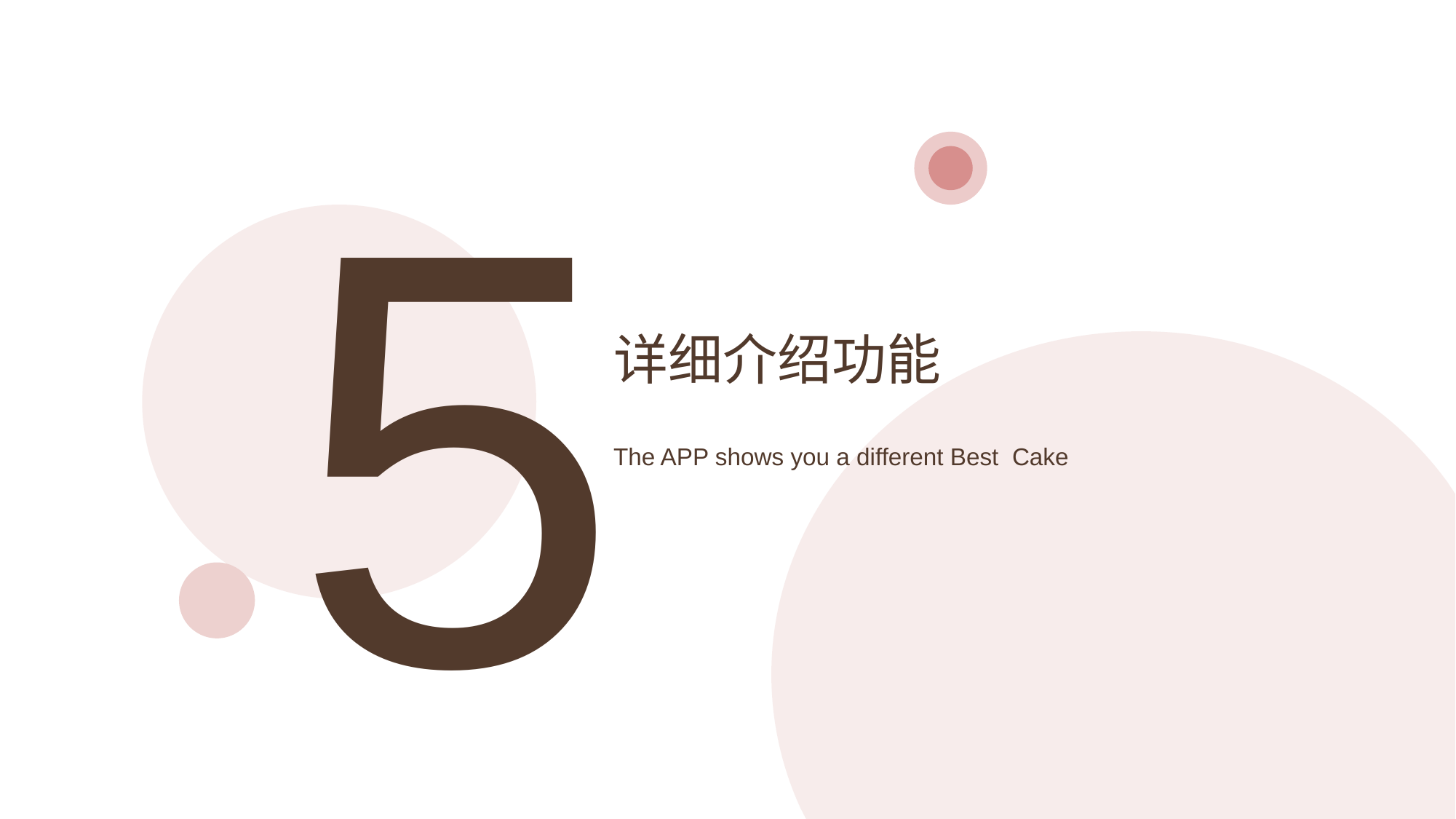

5
详细介绍功能

The APP shows you a different Best  Cake